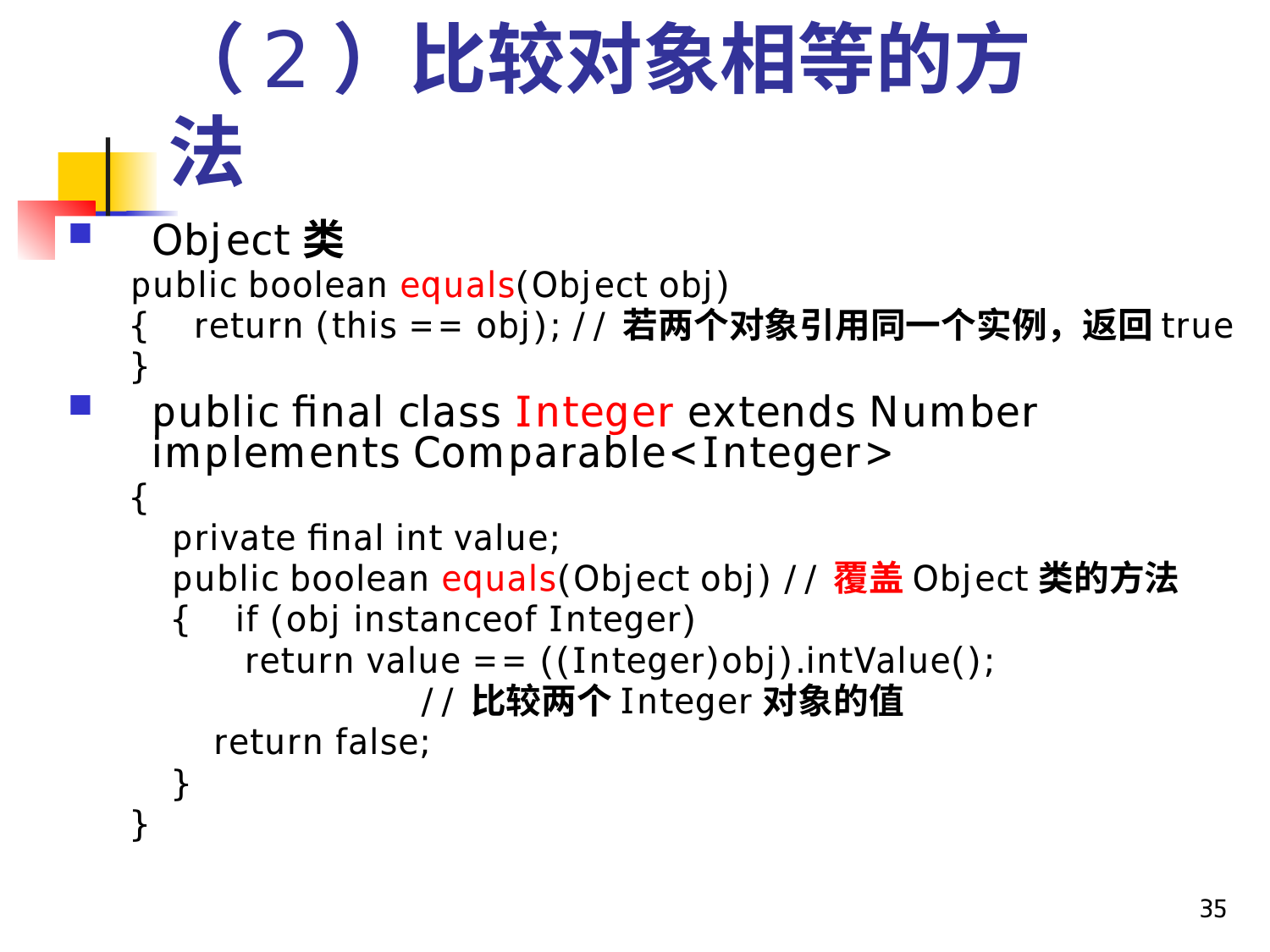

# （2）比较对象相等的方法
Object类
public boolean equals(Object obj)
{    return (this == obj); //若两个对象引用同一个实例，返回true
}
public final class Integer extends Number implements Comparable<Integer>
{
    private final int value;
    public boolean equals(Object obj) //覆盖Object类的方法
    {    if (obj instanceof Integer)
           return value == ((Integer)obj).intValue();
                            //比较两个Integer对象的值
        return false;
    }
}
35